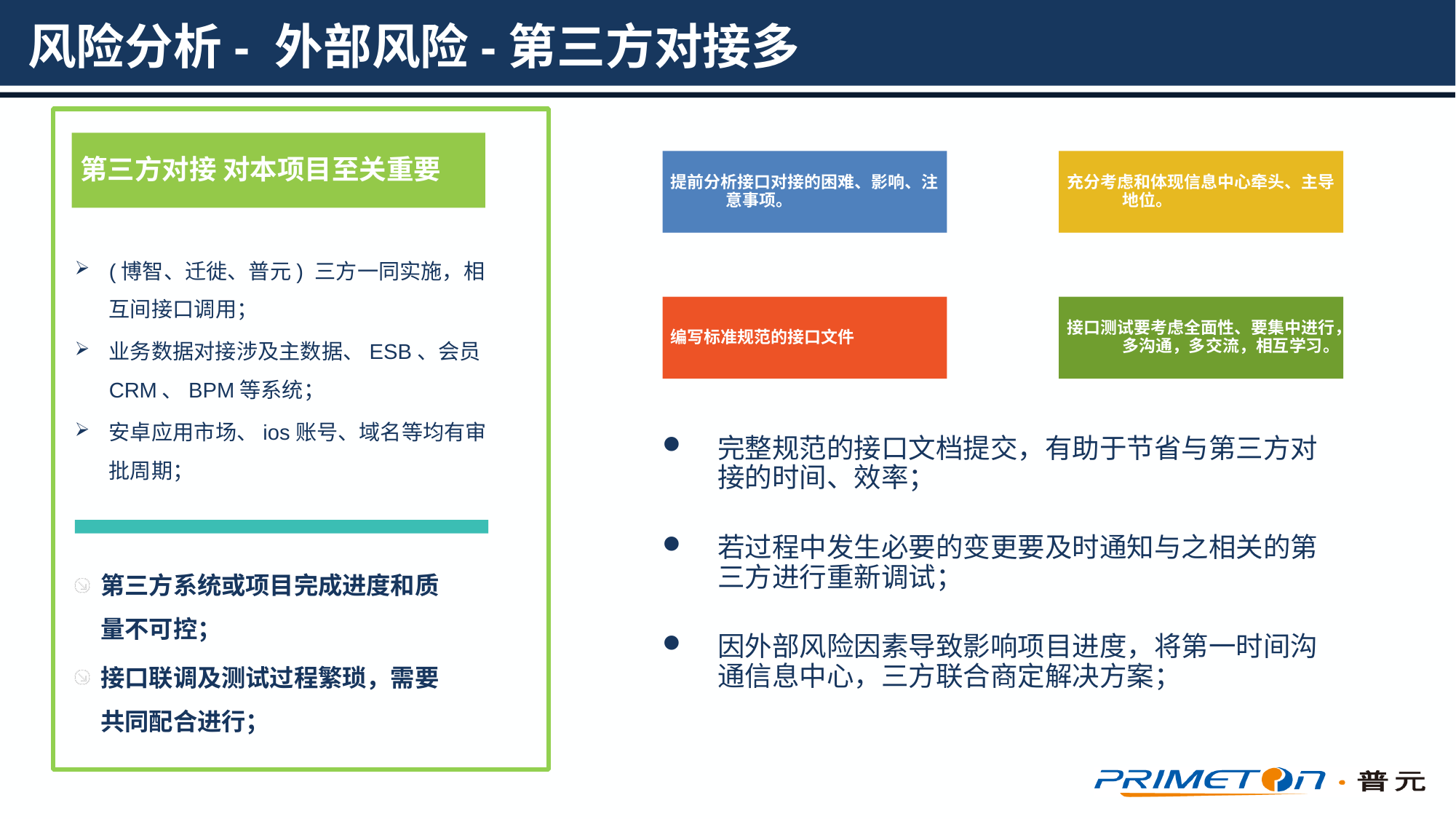

# 风险分析- 外部风险-第三方对接多

第三方对接 对本项目至关重要
提前分析接口对接的困难、影响、注意事项。
充分考虑和体现信息中心牵头、主导地位。

(博智、迁徙、普元) 三方一同实施，相互间接口调用；
业务数据对接涉及主数据、ESB、会员CRM、BPM等系统；
安卓应用市场、ios账号、域名等均有审批周期；
编写标准规范的接口文件
接口测试要考虑全面性、要集中进行，多沟通，多交流，相互学习。
完整规范的接口文档提交，有助于节省与第三方对接的时间、效率；

若过程中发生必要的变更要及时通知与之相关的第三方进行重新调试；

因外部风险因素导致影响项目进度，将第一时间沟通信息中心，三方联合商定解决方案；

第三方系统或项目完成进度和质量不可控；
接口联调及测试过程繁琐，需要共同配合进行；